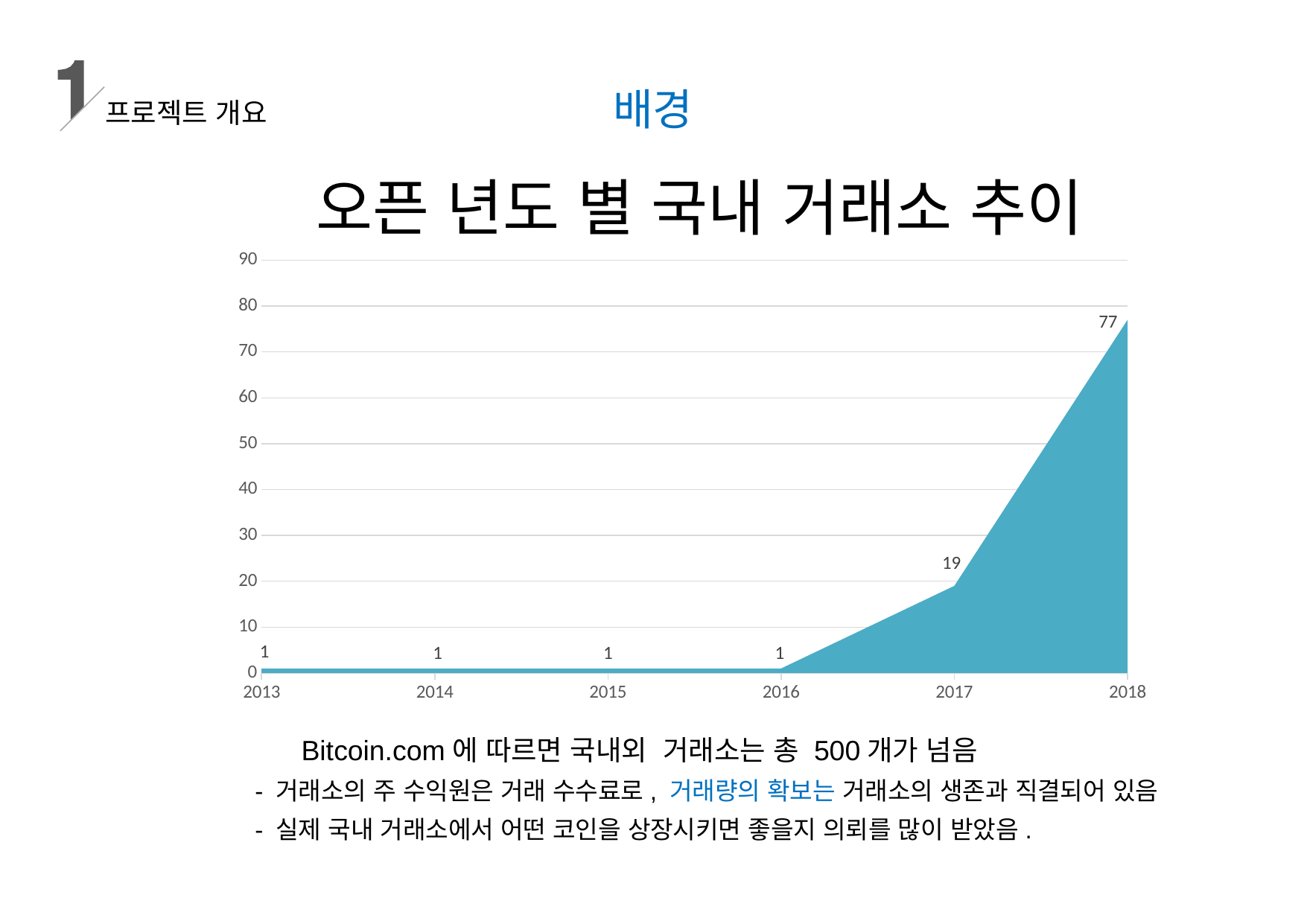

배경

프로젝트 개요
# 오픈 년도 별 국내 거래소 추이

### Chart

| Category | Series 1 |
|---|---|
| 2013 | 1.0 |
| 2014 | 1.0 |
| 2015 | 1.0 |
| 2016 | 1.0 |
| 2017 | 19.0 |
| 2018 | 77.0 |
Bitcoin.com에 따르면 국내외  거래소는 총 500개가 넘음
                           - 거래소의 주 수익원은 거래 수수료로, 거래량의 확보는 거래소의 생존과 직결되어 있음
                           - 실제 국내 거래소에서 어떤 코인을 상장시키면 좋을지 의뢰를 많이 받았음.